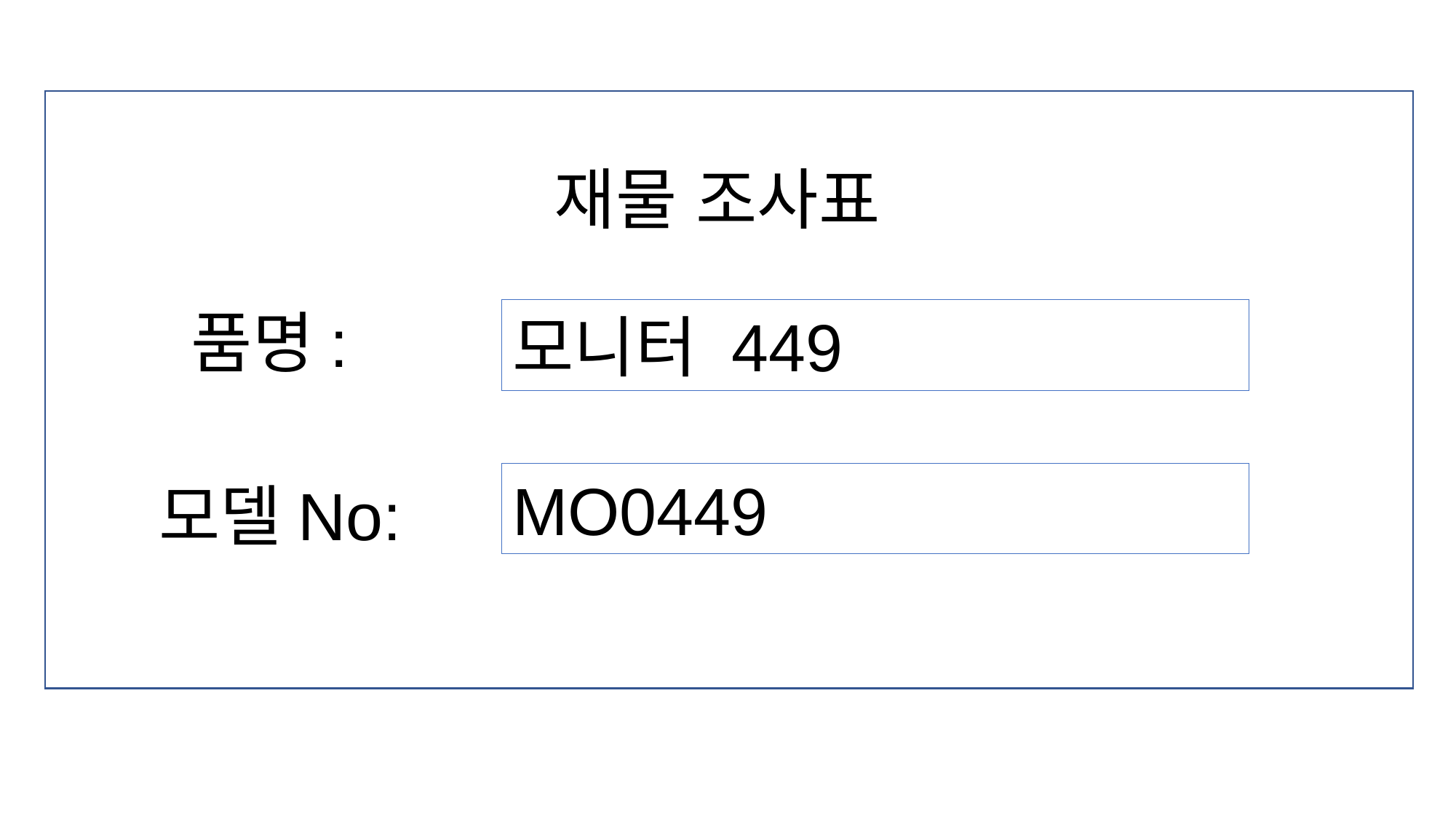

재물 조사표
품명:
모니터 449
MO0449
모델No: